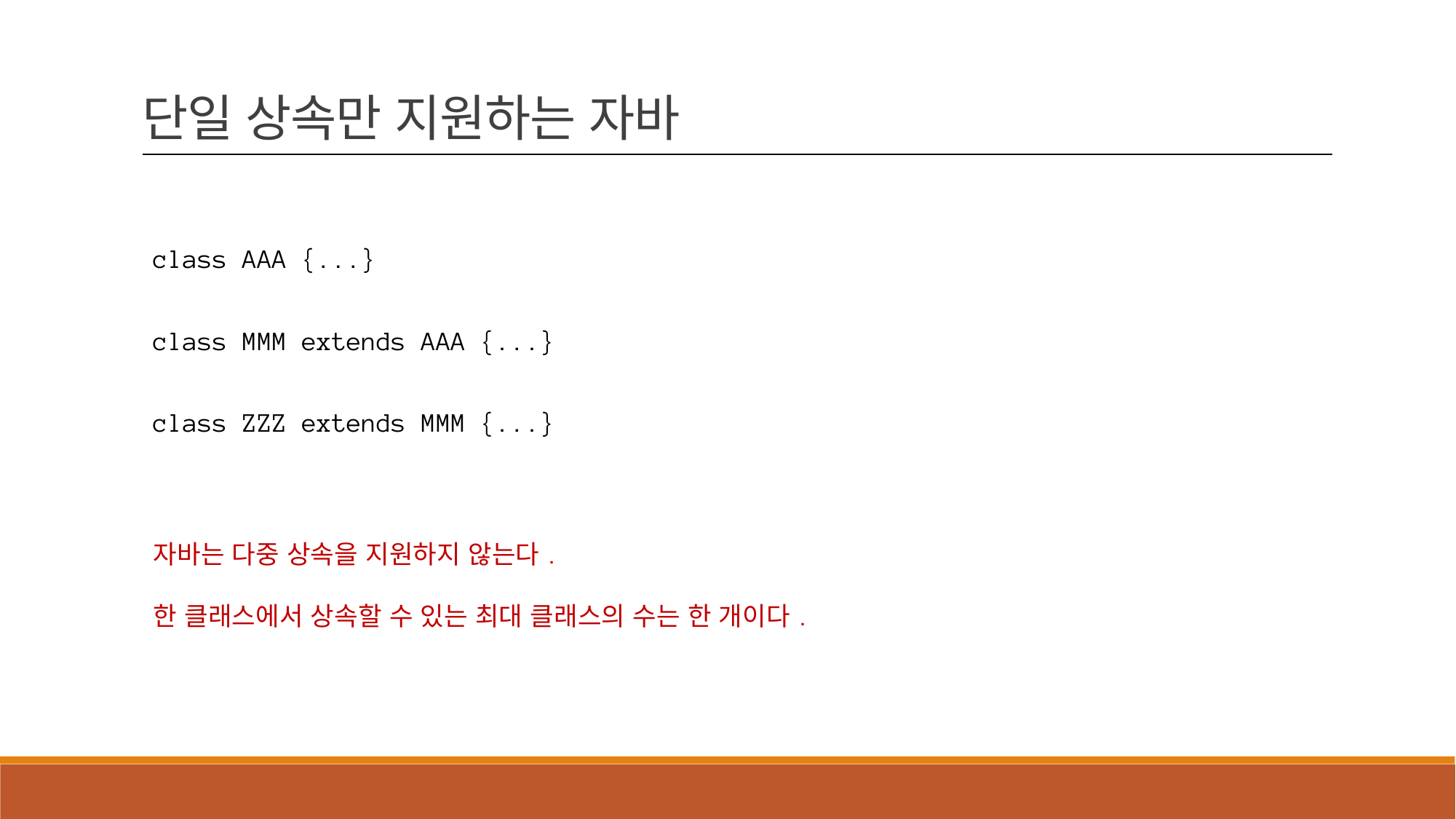

단일 상속만 지원하는 자바
class AAA {...}
class MMM extends AAA {...}
class ZZZ extends MMM {...}
자바는 다중 상속을 지원하지 않는다.
한 클래스에서 상속할 수 있는 최대 클래스의 수는 한 개이다.